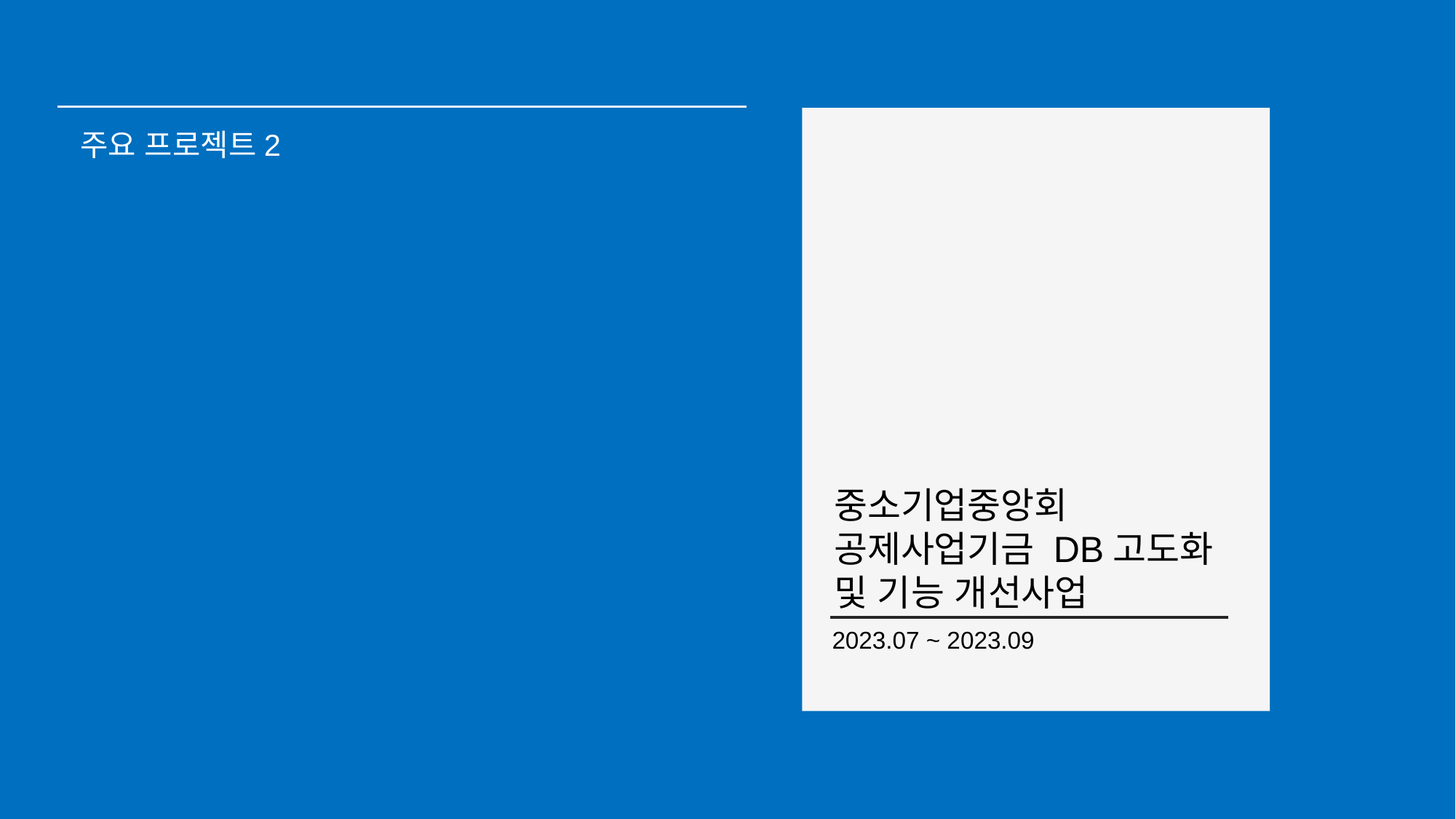

주요 프로젝트2
중소기업중앙회
공제사업기금 DB고도화 및 기능 개선사업
2023.07 ~ 2023.09